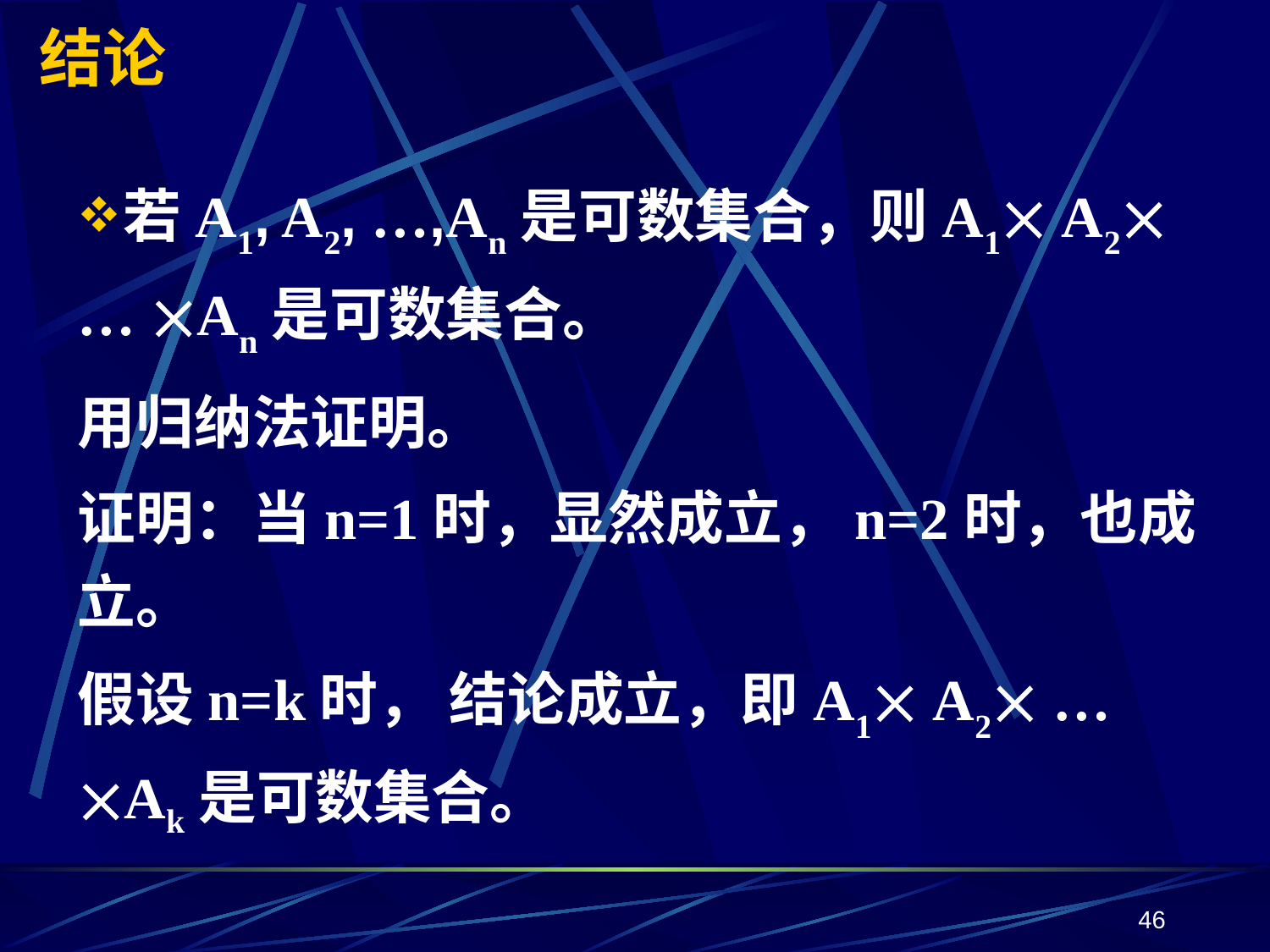

# 结论
若A1, A2, …,An是可数集合，则A1× A2× … ×An是可数集合。
用归纳法证明。
证明：当n=1时，显然成立，n=2时，也成立。
假设n=k时， 结论成立，即A1× A2× … ×Ak是可数集合。

46